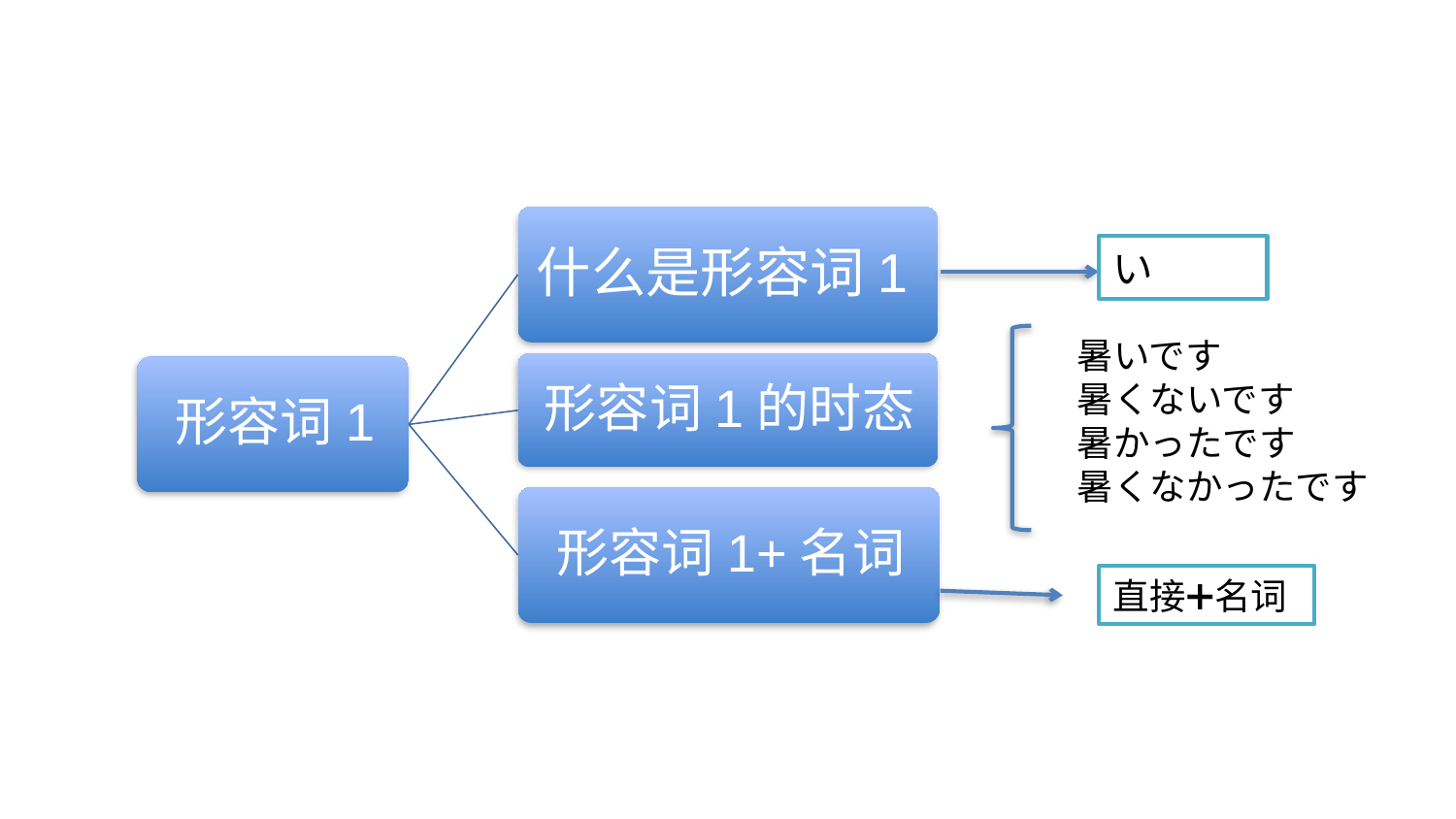

形容词1

什么是形容词1

形容词1的时态

形容词1+名词
い

暑いです
暑くないです
暑かったです
暑くなかったです
直接➕名词